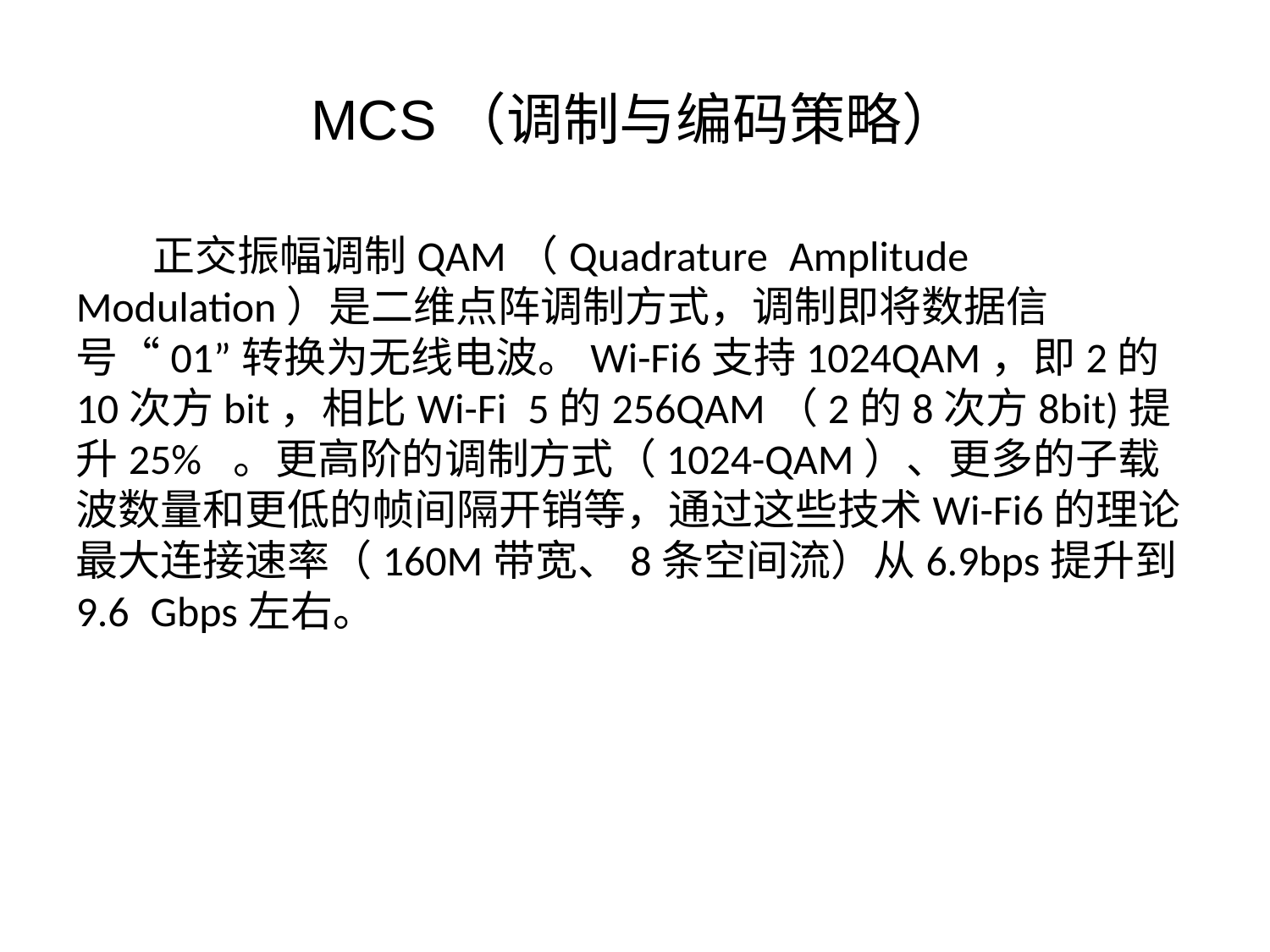

# MCS（调制与编码策略）
       正交振幅调制QAM（Quadrature Amplitude Modulation）是二维点阵调制方式，调制即将数据信号“01”转换为无线电波。Wi-Fi6支持1024QAM，即2的10次方bit，相比Wi-Fi 5的256QAM（2的8次方8bit)提升25% 。更高阶的调制方式（1024-QAM）、更多的子载波数量和更低的帧间隔开销等，通过这些技术Wi-Fi6的理论最大连接速率（160M带宽、8条空间流）从6.9bps提升到9.6 Gbps左右。